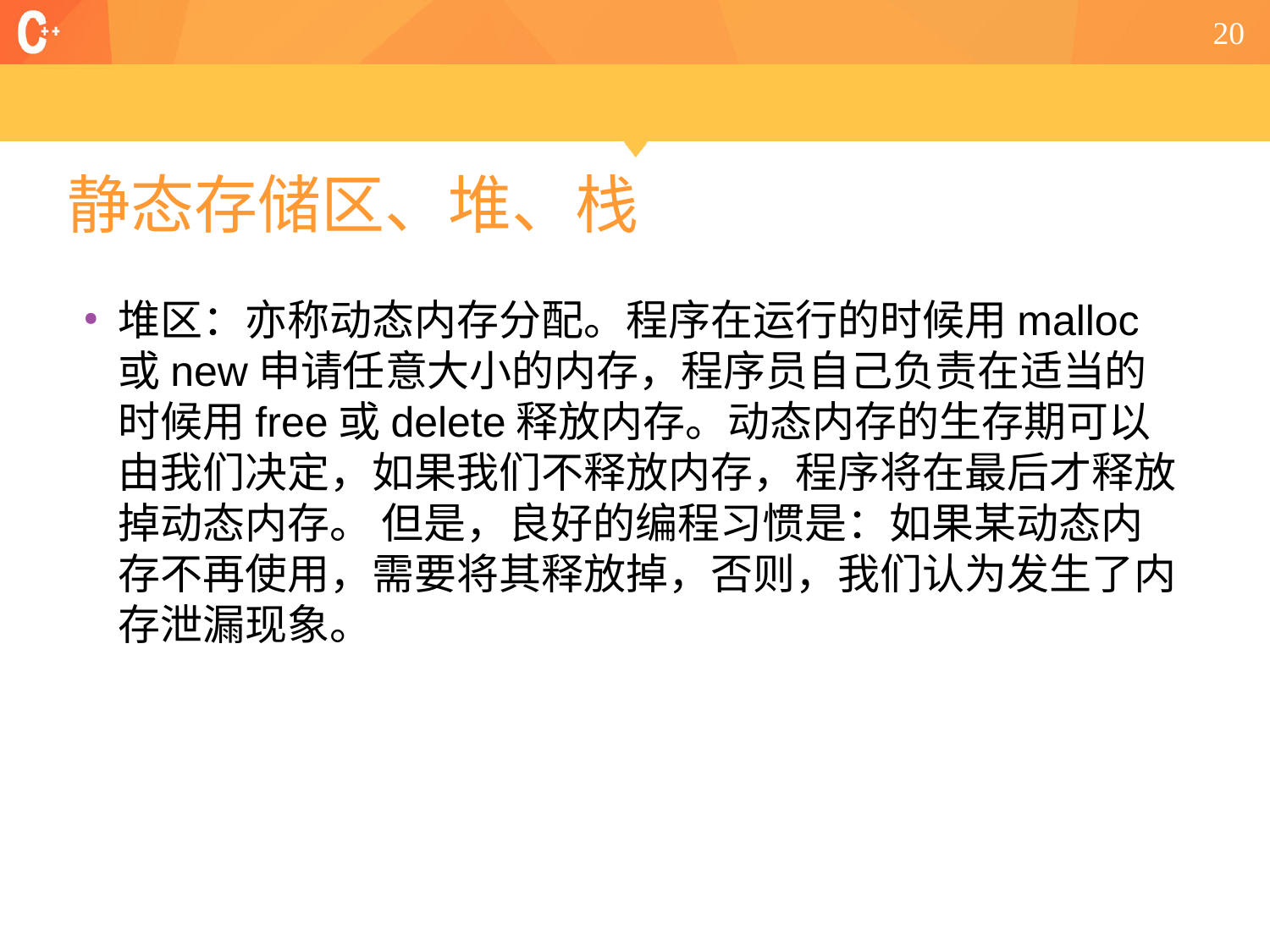

20
# 静态存储区、堆、栈
堆区：亦称动态内存分配。程序在运行的时候用malloc或new申请任意大小的内存，程序员自己负责在适当的时候用free或delete释放内存。动态内存的生存期可以由我们决定，如果我们不释放内存，程序将在最后才释放掉动态内存。 但是，良好的编程习惯是：如果某动态内存不再使用，需要将其释放掉，否则，我们认为发生了内存泄漏现象。